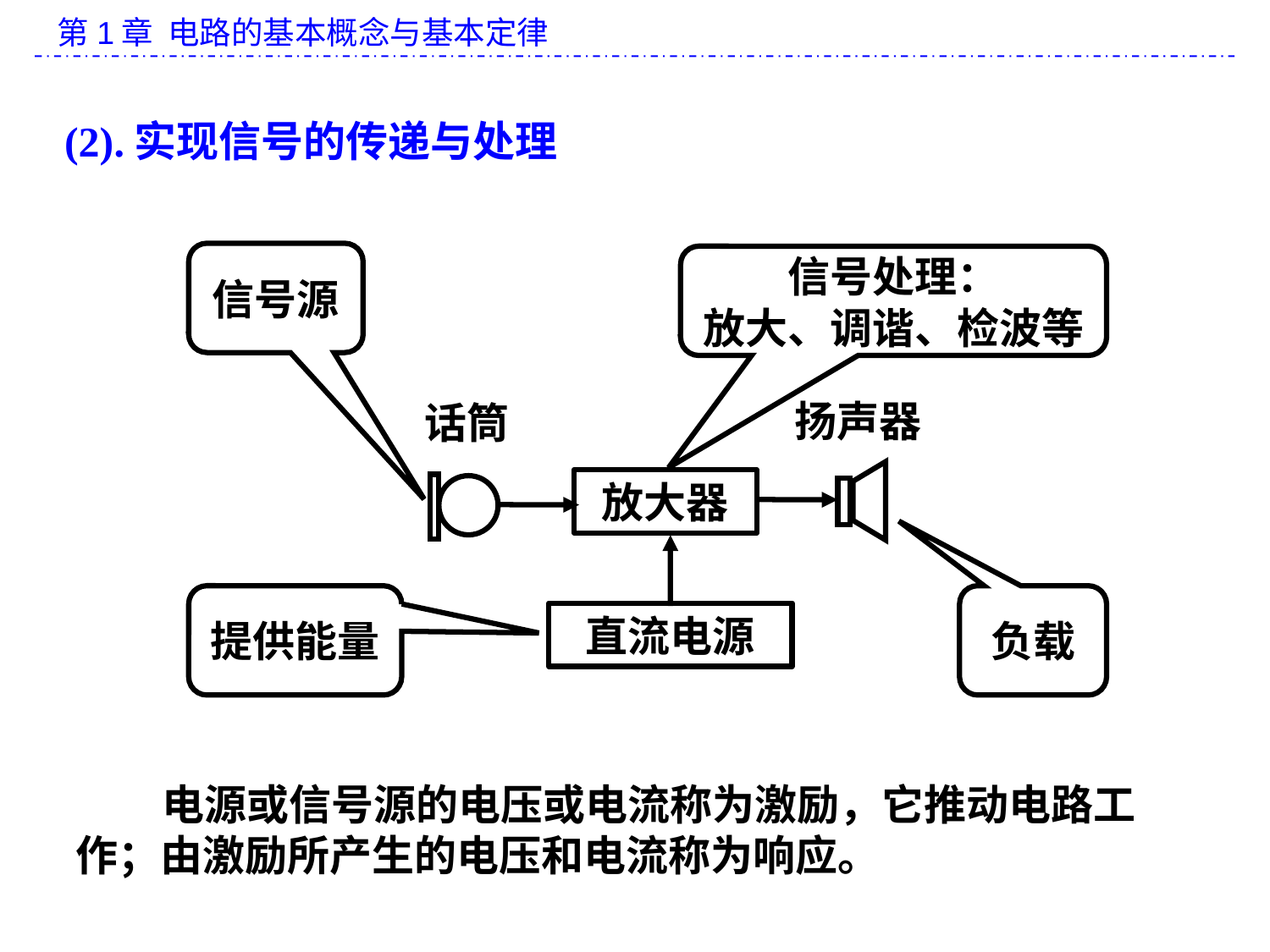

(2).实现信号的传递与处理
信号源
信号处理：
放大、调谐、检波等
扬声器
话筒

放大器

提供能量
负载
直流电源
        电源或信号源的电压或电流称为激励，它推动电路工作；由激励所产生的电压和电流称为响应。